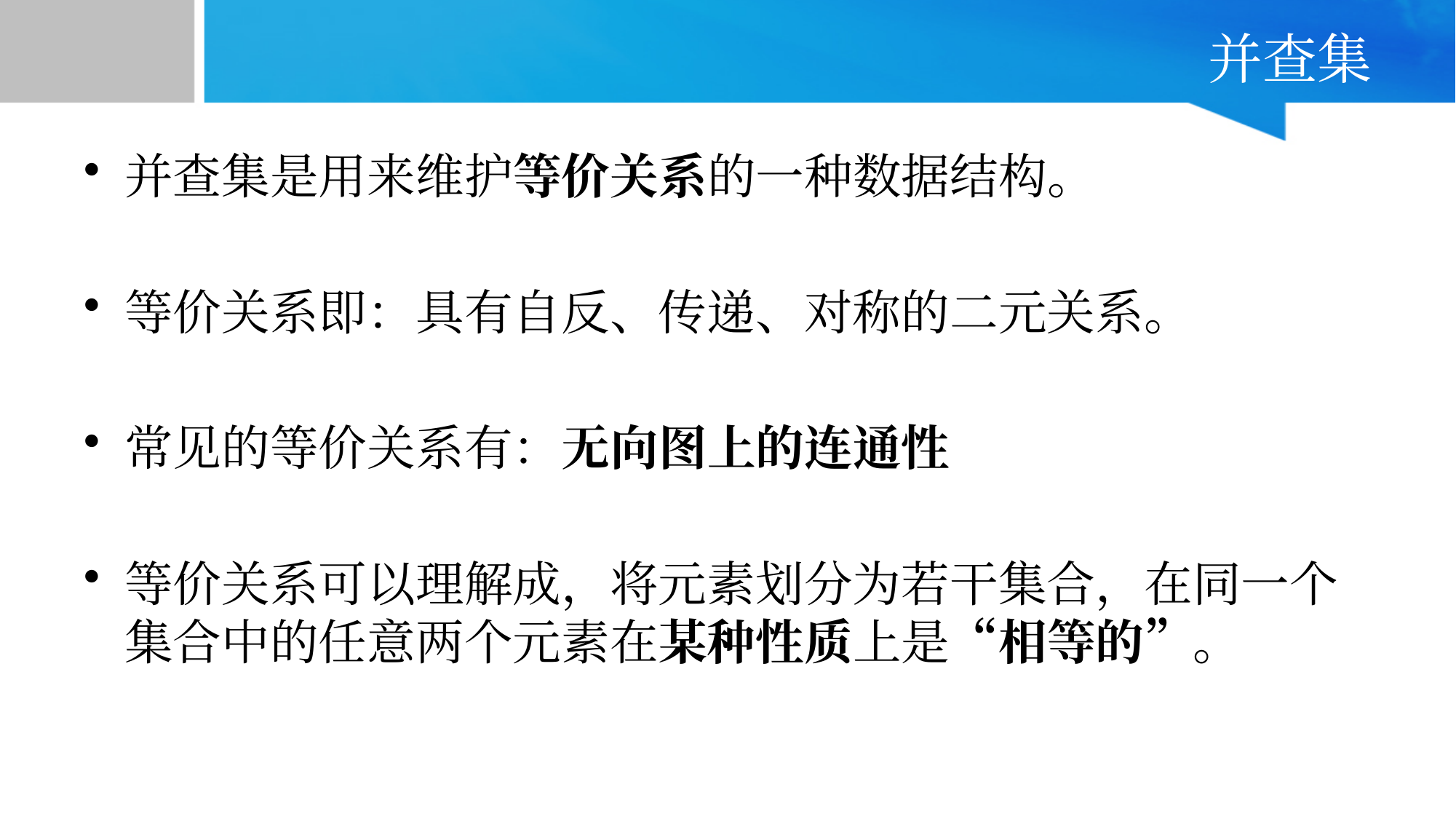

# 并查集
并查集是用来维护等价关系的一种数据结构。

等价关系即：具有自反、传递、对称的二元关系。

常见的等价关系有：无向图上的连通性

等价关系可以理解成，将元素划分为若干集合，在同一个集合中的任意两个元素在某种性质上是“相等的”。